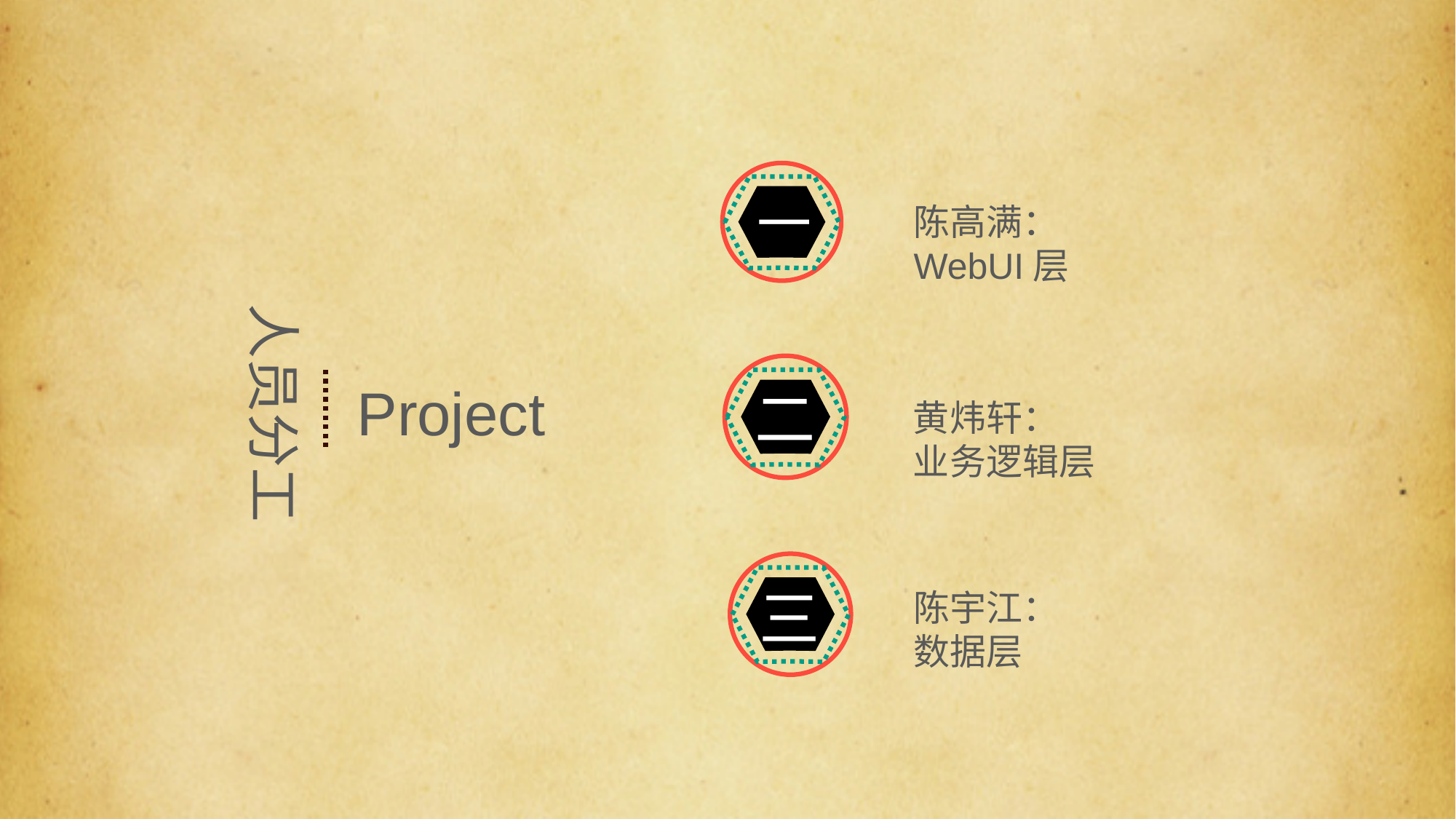

一

陈高满：WebUI层
人员分工

二

黄炜轩：
业务逻辑层
Project

三

陈宇江：
数据层